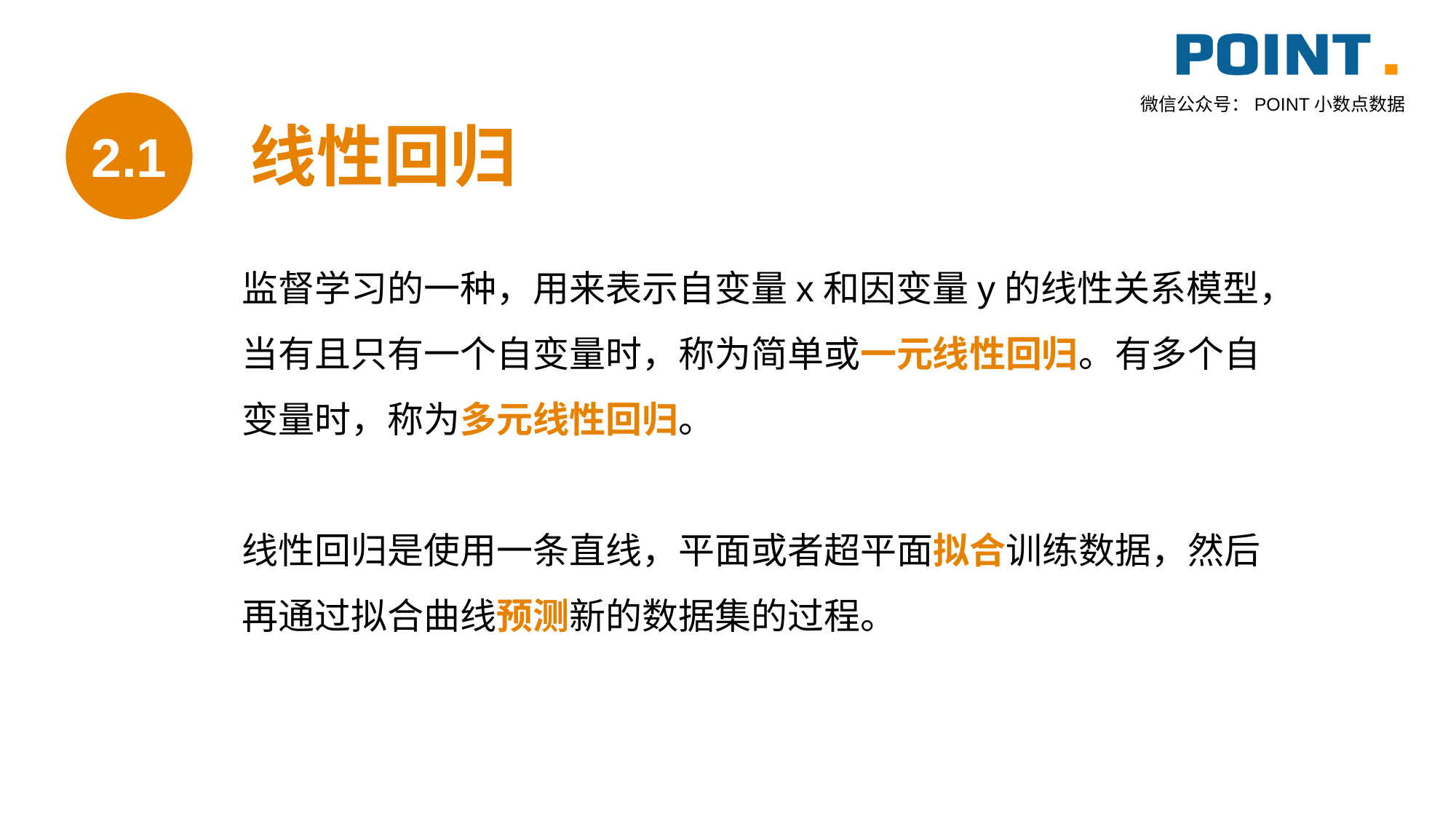

2.1
线性回归
监督学习的一种，用来表示自变量x和因变量y的线性关系模型，当有且只有一个自变量时，称为简单或一元线性回归。有多个自变量时，称为多元线性回归。

线性回归是使用一条直线，平面或者超平面拟合训练数据，然后再通过拟合曲线预测新的数据集的过程。